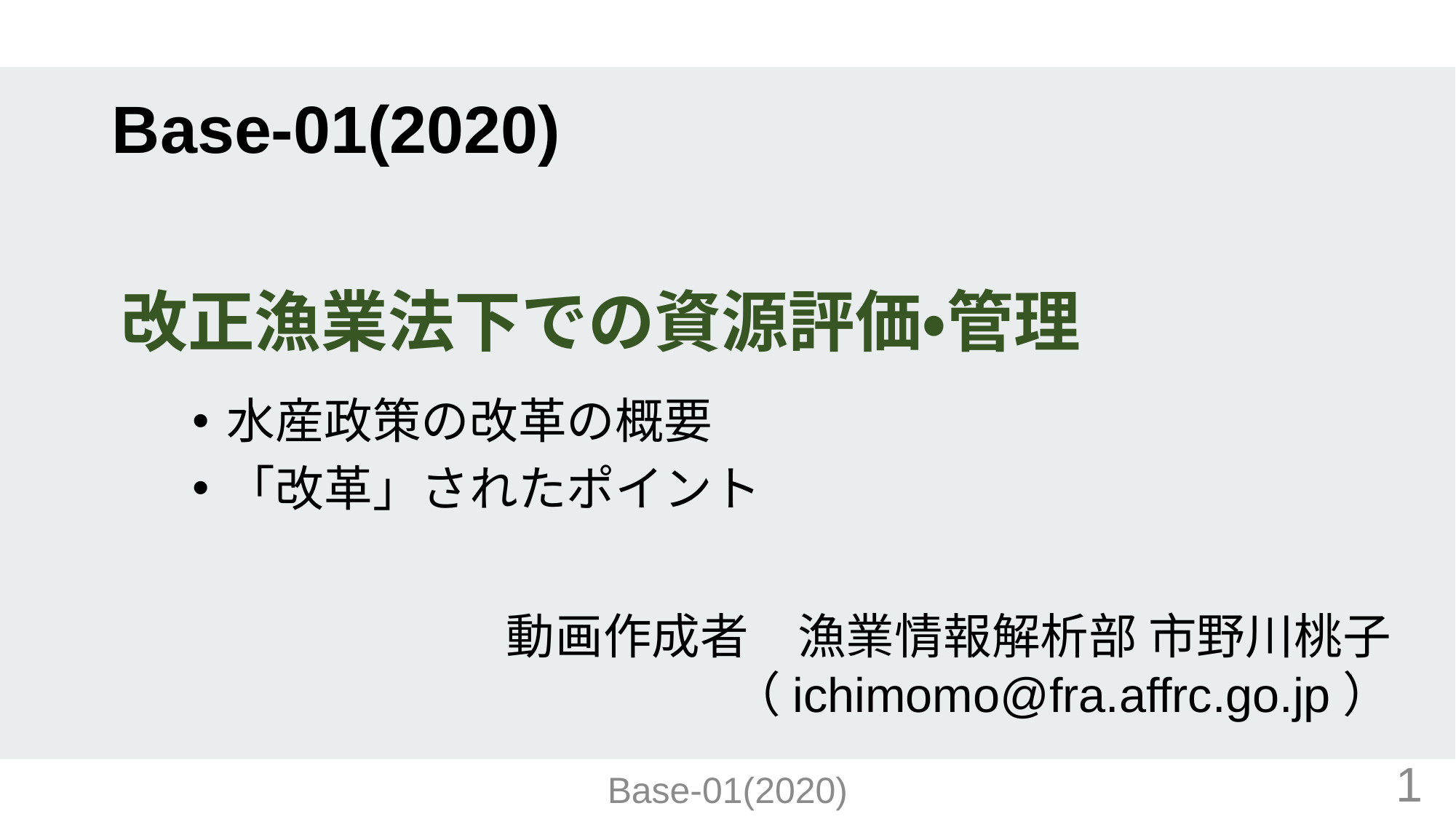

Base-01(2020)
# 改正漁業法下での資源評価・管理
水産政策の改革の概要
「改革」されたポイント
動画作成者　漁業情報解析部 市野川桃子　　（ichimomo@fra.affrc.go.jp）
Base-01(2020)
1